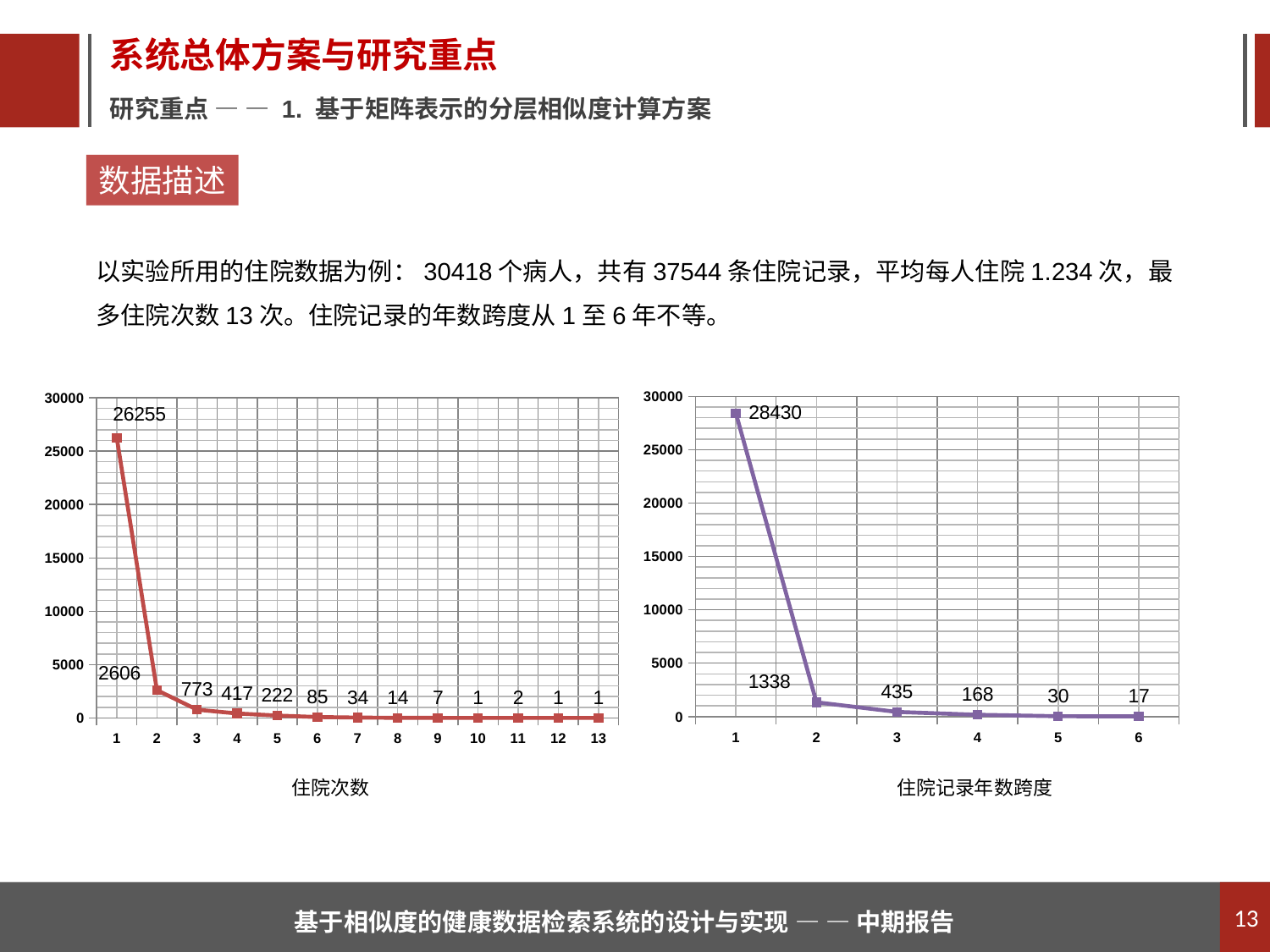

系统总体方案与研究重点

研究重点 — — 1. 基于矩阵表示的分层相似度计算方案
数据描述
以实验所用的住院数据为例：30418个病人，共有37544条住院记录，平均每人住院1.234次，最多住院次数13次。住院记录的年数跨度从1至6年不等。

### Chart

| Category | 列1 |
|---|---|
| 1 | 28430.0 |
| 2 | 1338.0 |
| 3 | 435.0 |
| 4 | 168.0 |
| 5 | 30.0 |
| 6 | 17.0 |

### Chart

| Category | 列1 |
|---|---|
| 1 | 26255.0 |
| 2 | 2606.0 |
| 3 | 773.0 |
| 4 | 417.0 |
| 5 | 222.0 |
| 6 | 85.0 |
| 7 | 34.0 |
| 8 | 14.0 |
| 9 | 7.0 |
| 10 | 1.0 |
| 11 | 2.0 |
| 12 | 1.0 |
| 13 | 1.0 |
住院次数
住院记录年数跨度

13
基于相似度的健康数据检索系统的设计与实现 — — 中期报告